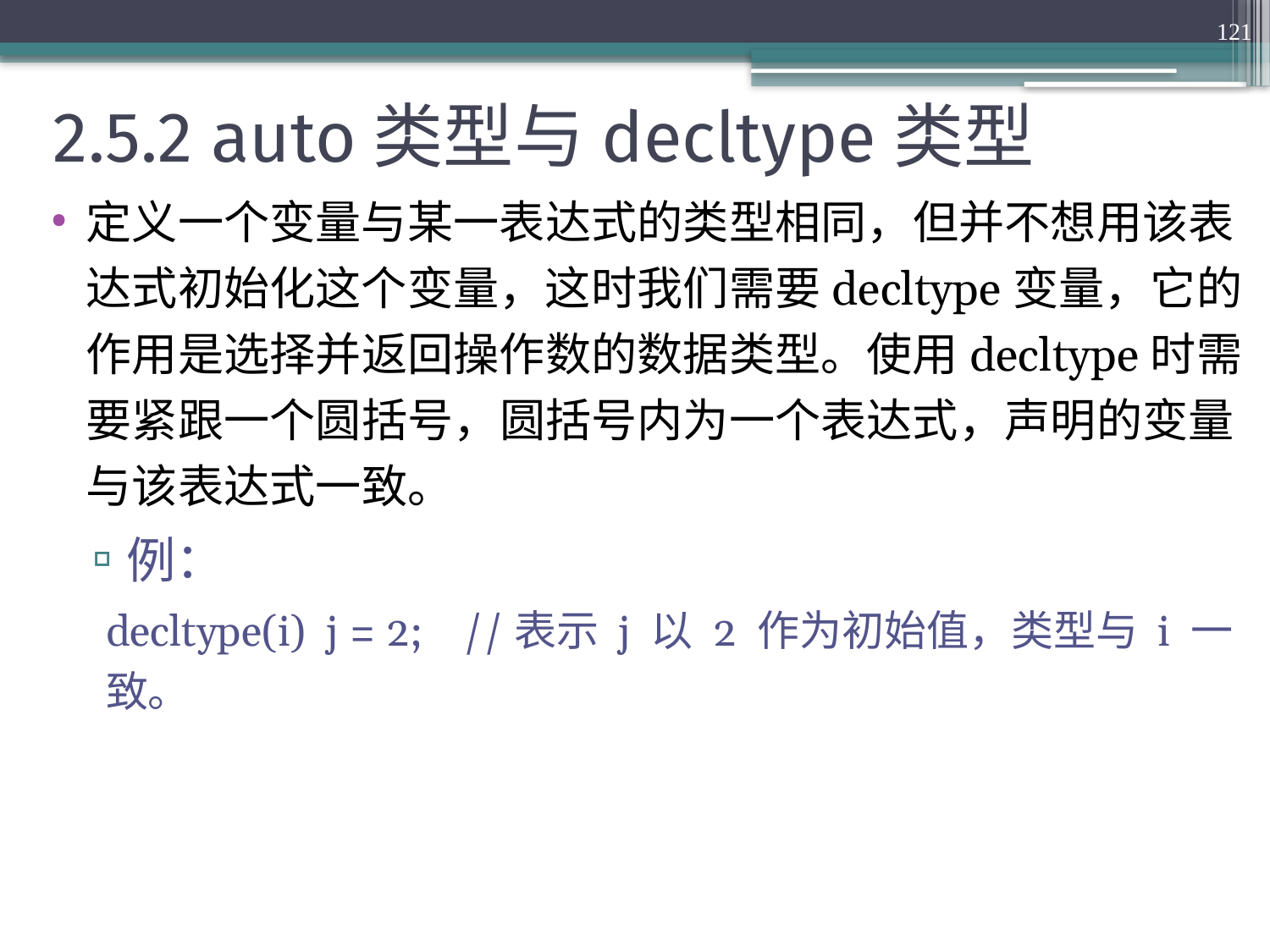

121
# 2.5.2 auto类型与decltype类型
定义一个变量与某一表达式的类型相同，但并不想用该表达式初始化这个变量，这时我们需要decltype变量，它的作用是选择并返回操作数的数据类型。使用decltype时需要紧跟一个圆括号，圆括号内为一个表达式，声明的变量与该表达式一致。
例：
decltype(i)  j = 2;    //表示 j 以 2 作为初始值，类型与 i 一致。